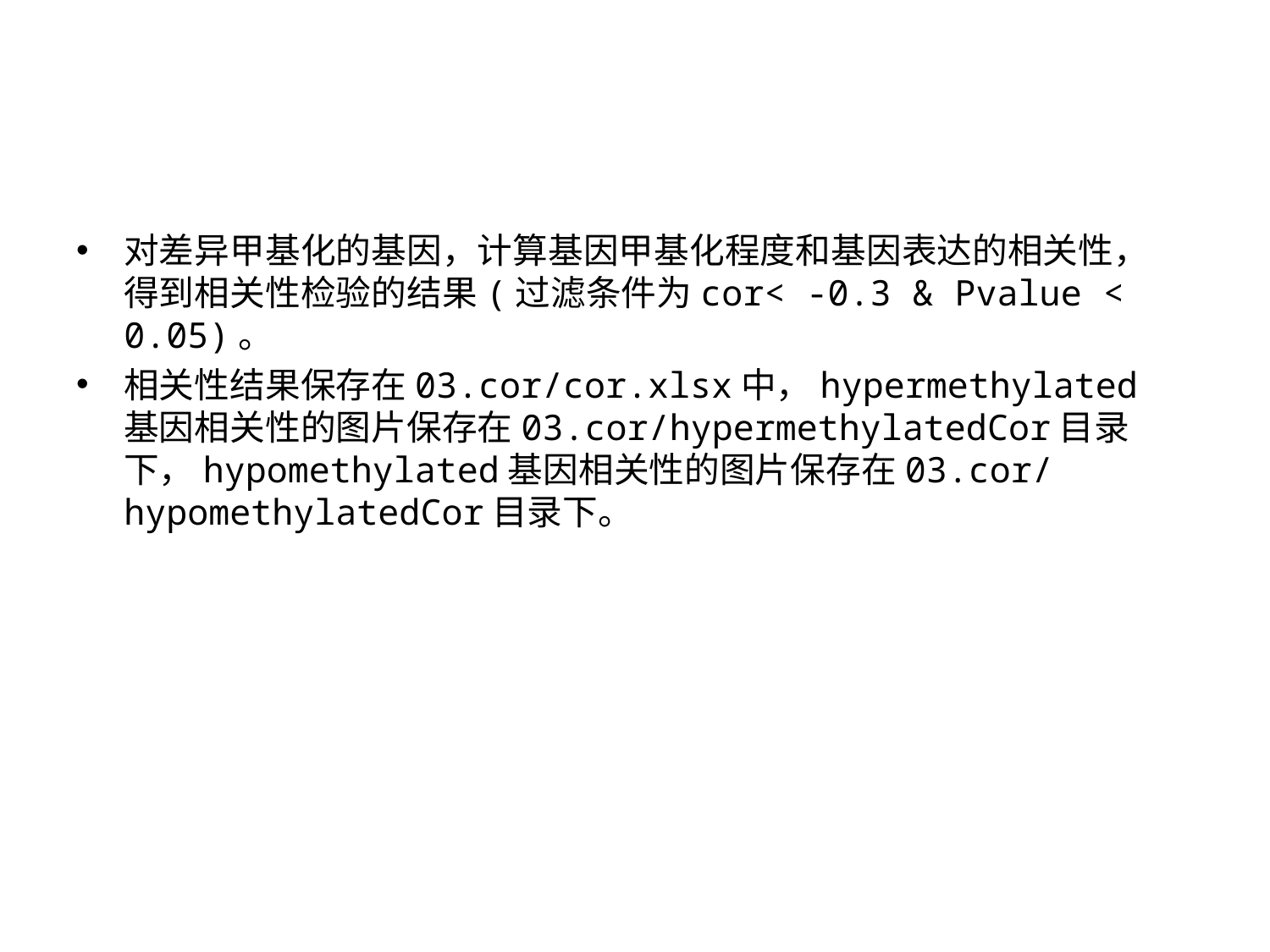

对差异甲基化的基因，计算基因甲基化程度和基因表达的相关性，得到相关性检验的结果(过滤条件为cor< -0.3 & Pvalue < 0.05)。
相关性结果保存在03.cor/cor.xlsx中，hypermethylated基因相关性的图片保存在03.cor/hypermethylatedCor目录下，hypomethylated基因相关性的图片保存在03.cor/hypomethylatedCor目录下。